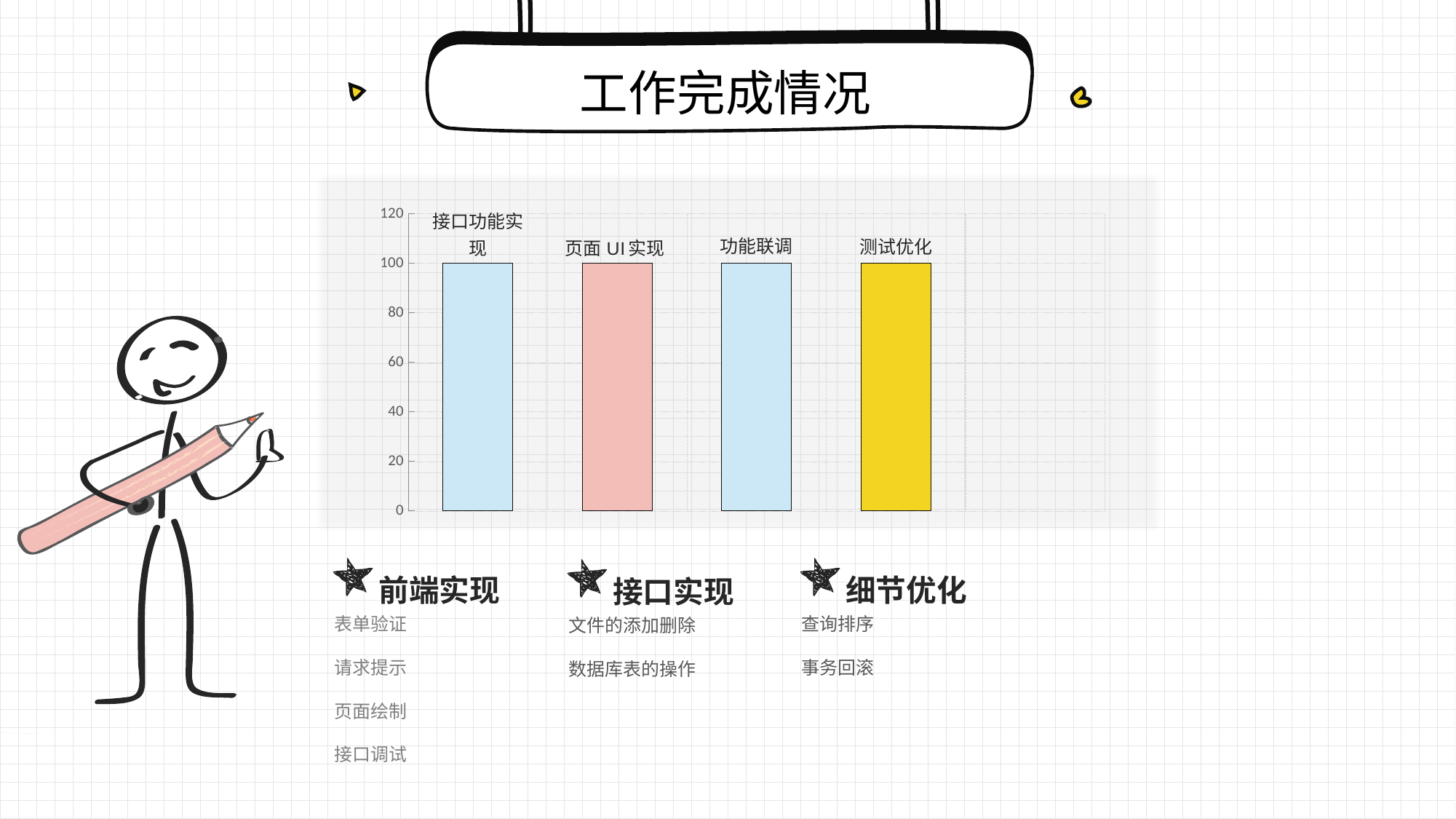

工作完成情况

### Chart

| Category | 계열 1 |
|---|---|
| 天天果园 | 100.0 |
| 顺丰优选 | 100.0 |
| 一米鲜&我买网 | 100.0 |
| 生鲜微商 | 100.0 |

前端实现

表单验证
请求提示
页面绘制
接口调试
细节优化

查询排序
事务回滚
接口实现

文件的添加删除
数据库表的操作